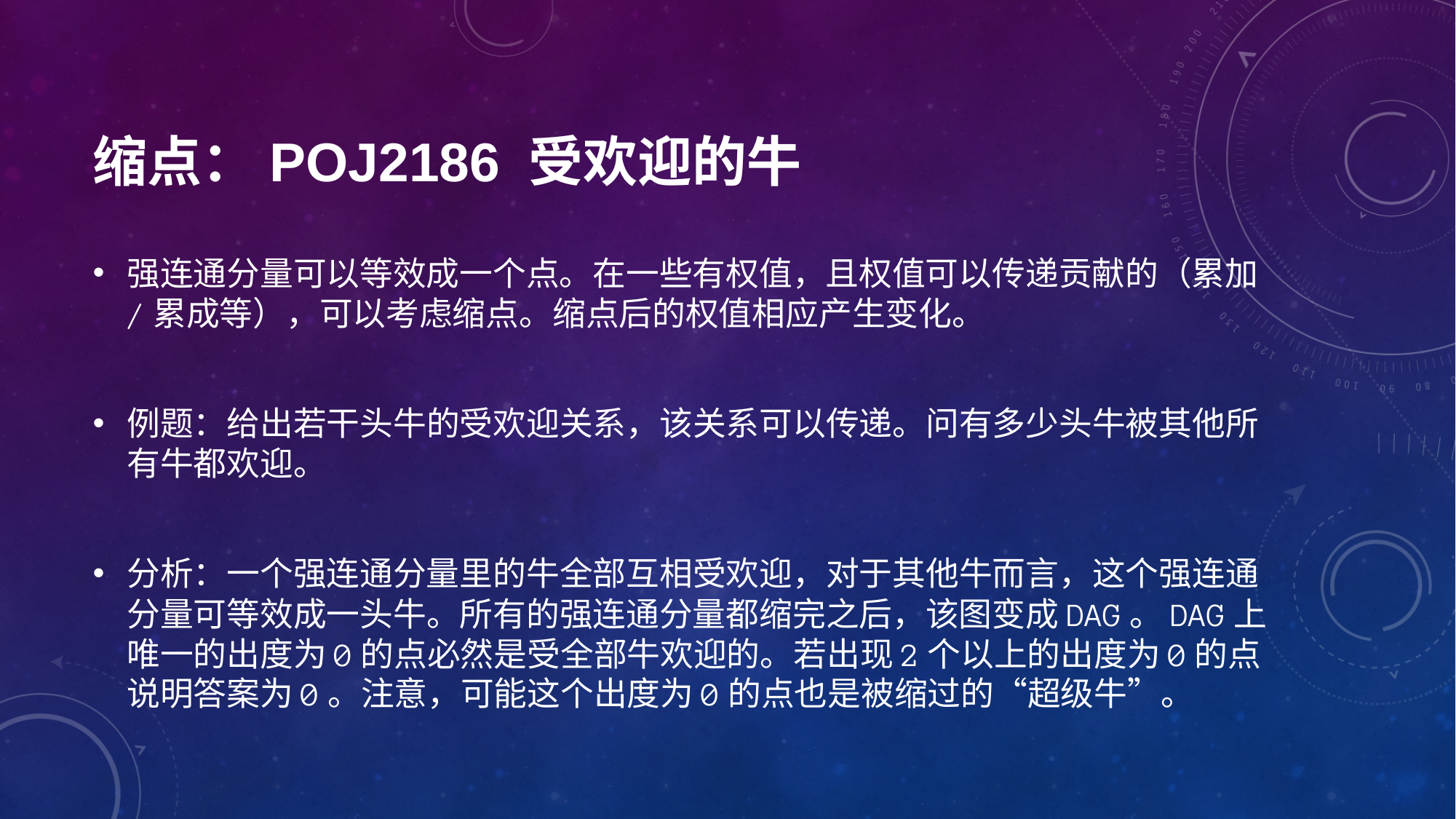

# 缩点：POJ2186 受欢迎的牛
强连通分量可以等效成一个点。在一些有权值，且权值可以传递贡献的（累加/累成等），可以考虑缩点。缩点后的权值相应产生变化。

例题：给出若干头牛的受欢迎关系，该关系可以传递。问有多少头牛被其他所有牛都欢迎。

分析：一个强连通分量里的牛全部互相受欢迎，对于其他牛而言，这个强连通分量可等效成一头牛。所有的强连通分量都缩完之后，该图变成DAG。DAG上唯一的出度为0的点必然是受全部牛欢迎的。若出现2个以上的出度为0的点说明答案为0。注意，可能这个出度为0的点也是被缩过的“超级牛”。